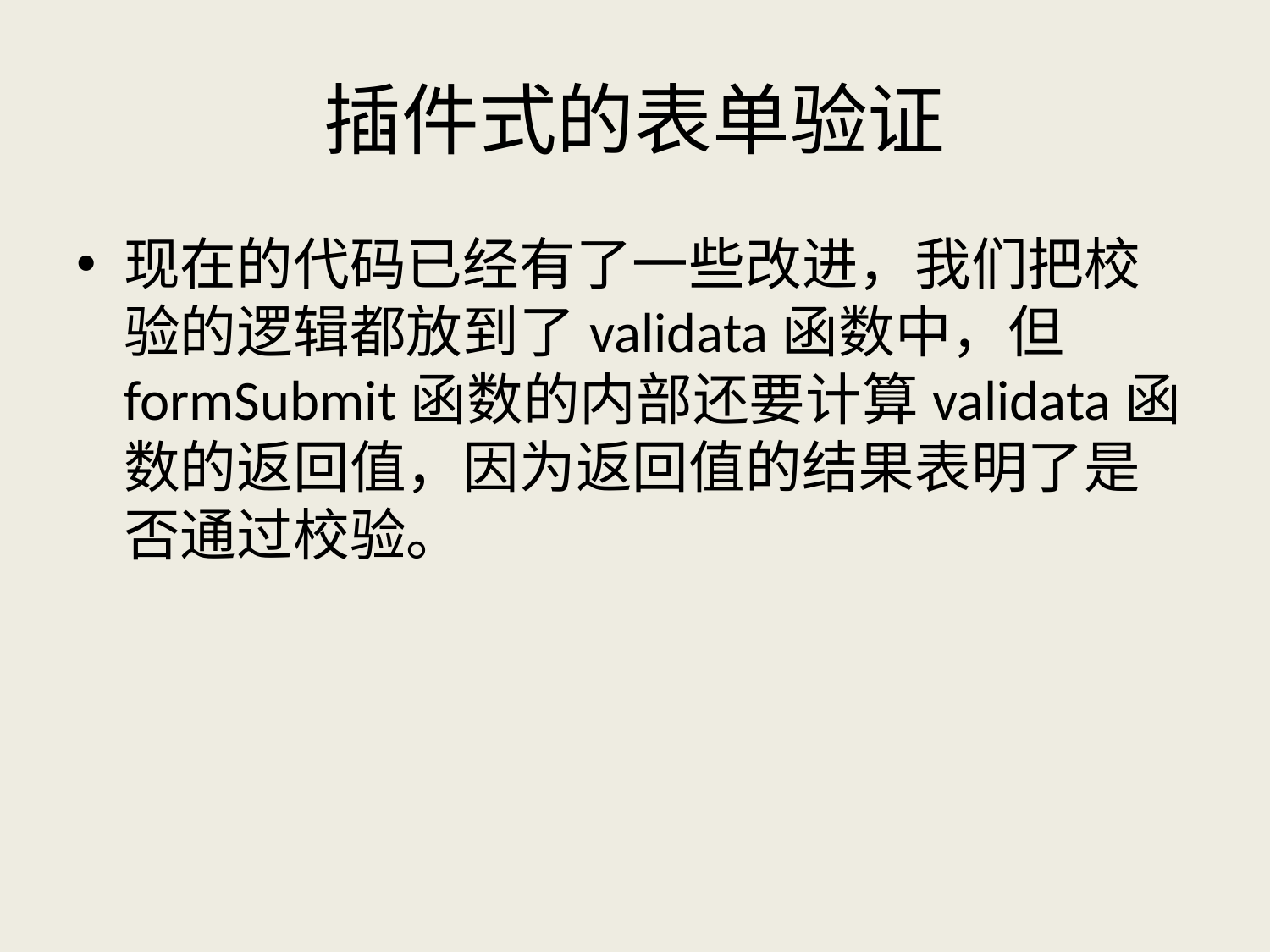

# 插件式的表单验证
现在的代码已经有了一些改进，我们把校验的逻辑都放到了validata函数中，但formSubmit函数的内部还要计算validata函数的返回值，因为返回值的结果表明了是否通过校验。